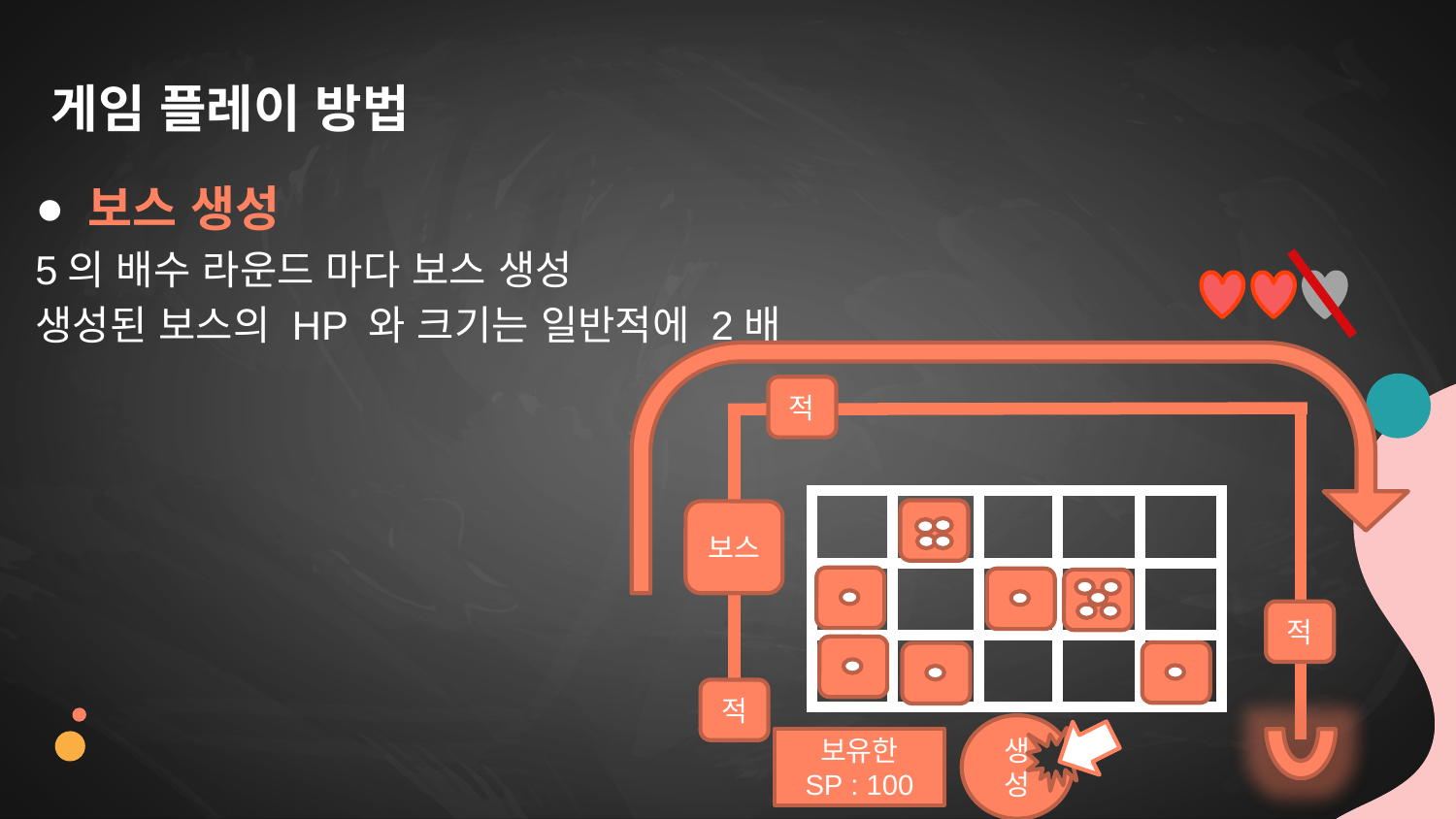

# 게임 플레이 방법
보스 생성
5의 배수 라운드 마다 보스 생성
생성된 보스의 HP 와 크기는 일반적에 2배

적
|  |  |  |  |  |
| --- | --- | --- | --- | --- |
|  |  |  |  |  |
|  |  |  |  |  |

보스

적

적

생성

보유한 SP : 100